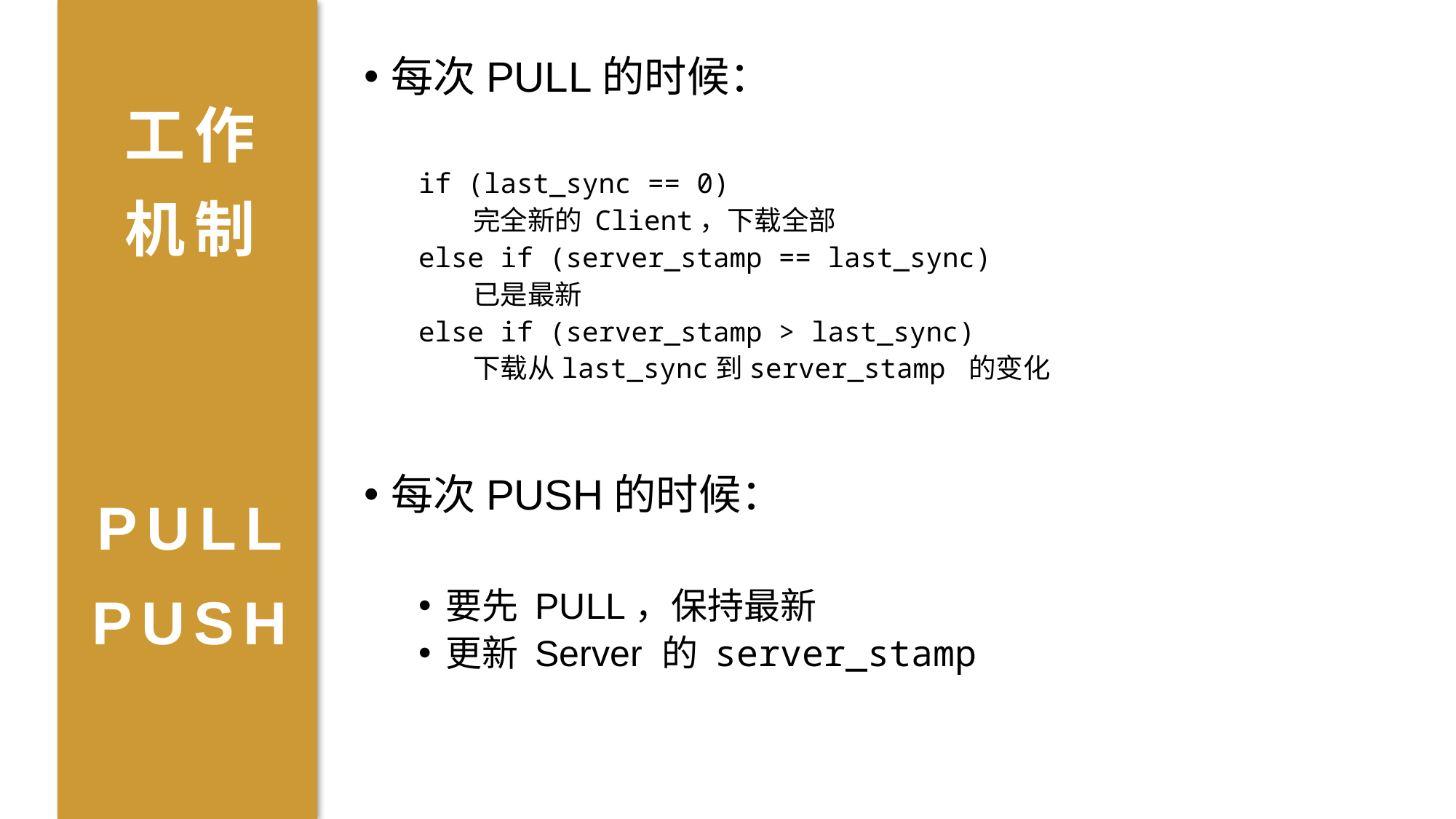

每次PULL的时候：

if (last_sync == 0)
完全新的 Client，下载全部
else if (server_stamp == last_sync)
已是最新
else if (server_stamp > last_sync)
下载从last_sync到server_stamp 的变化

每次PUSH的时候：

要先 PULL，保持最新
更新 Server 的 server_stamp

工作
机制
PULL
PUSH